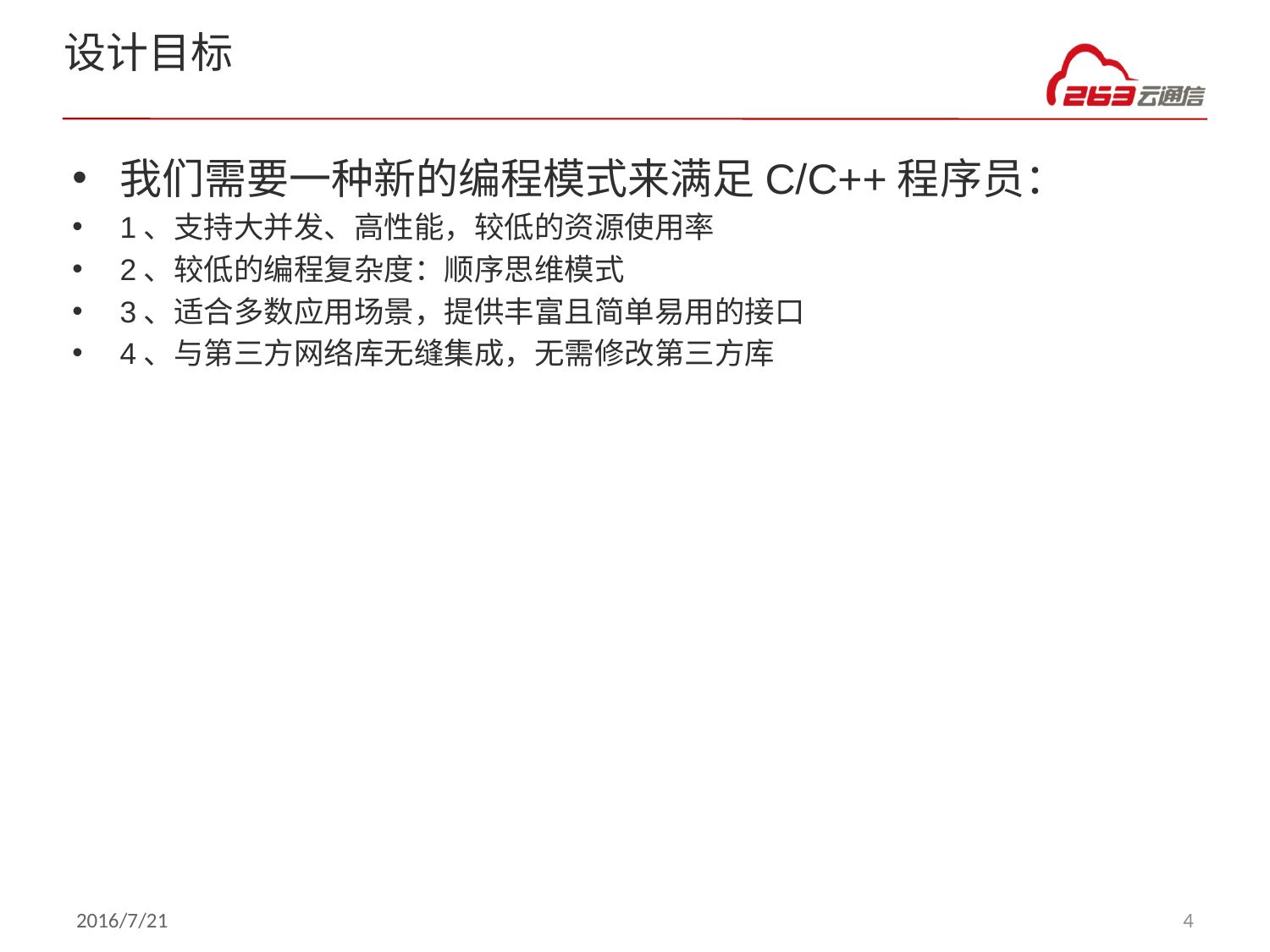

# 设计目标
我们需要一种新的编程模式来满足C/C++程序员：
1、支持大并发、高性能，较低的资源使用率
2、较低的编程复杂度：顺序思维模式
3、适合多数应用场景，提供丰富且简单易用的接口
4、与第三方网络库无缝集成，无需修改第三方库